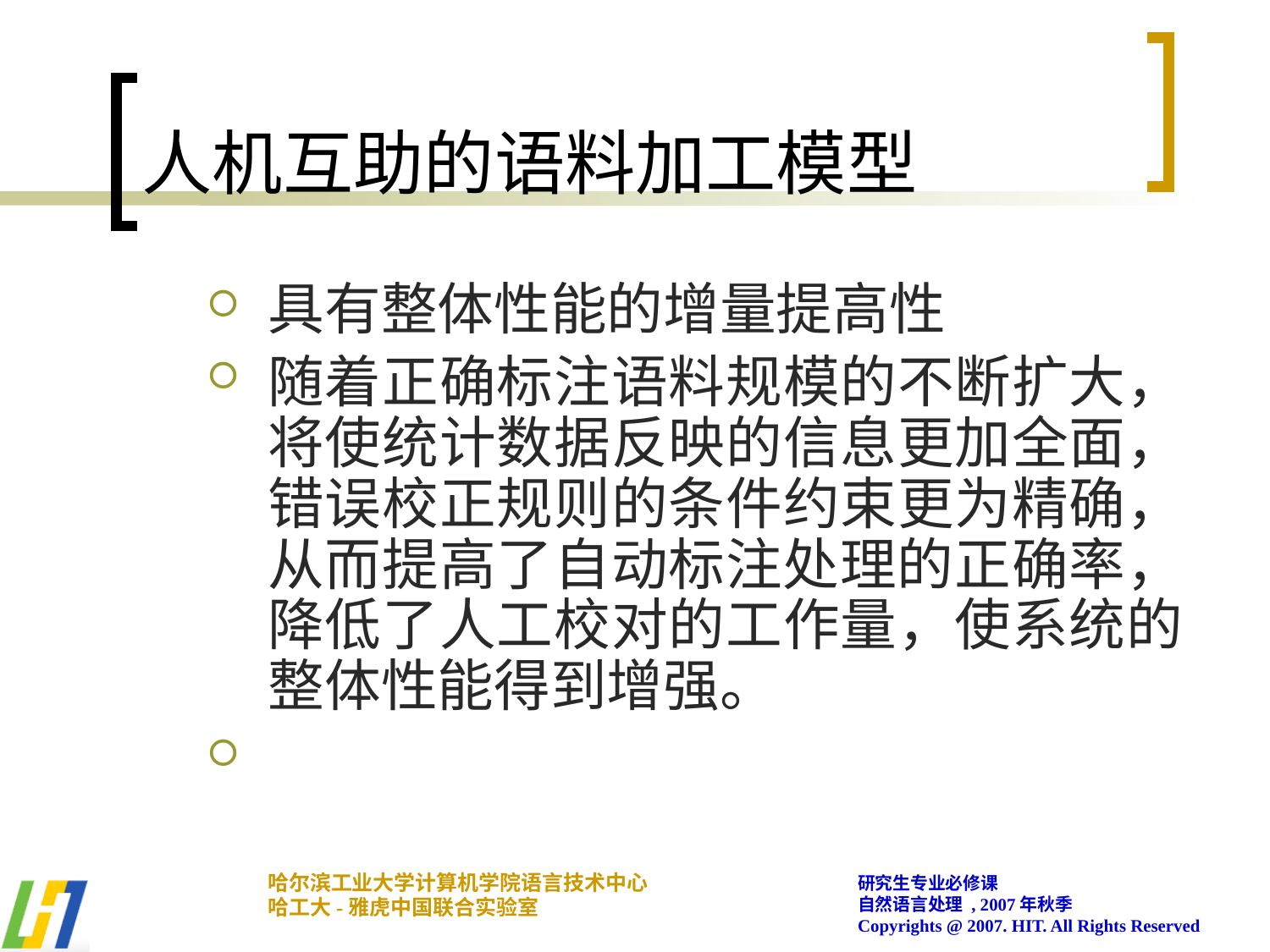

# 人机互助的语料加工模型
具有整体性能的增量提高性
随着正确标注语料规模的不断扩大，将使统计数据反映的信息更加全面，错误校正规则的条件约束更为精确，从而提高了自动标注处理的正确率，降低了人工校对的工作量，使系统的整体性能得到增强。

哈尔滨工业大学计算机学院语言技术中心
哈工大-雅虎中国联合实验室
研究生专业必修课
自然语言处理 , 2007年秋季
Copyrights @ 2007. HIT. All Rights Reserved